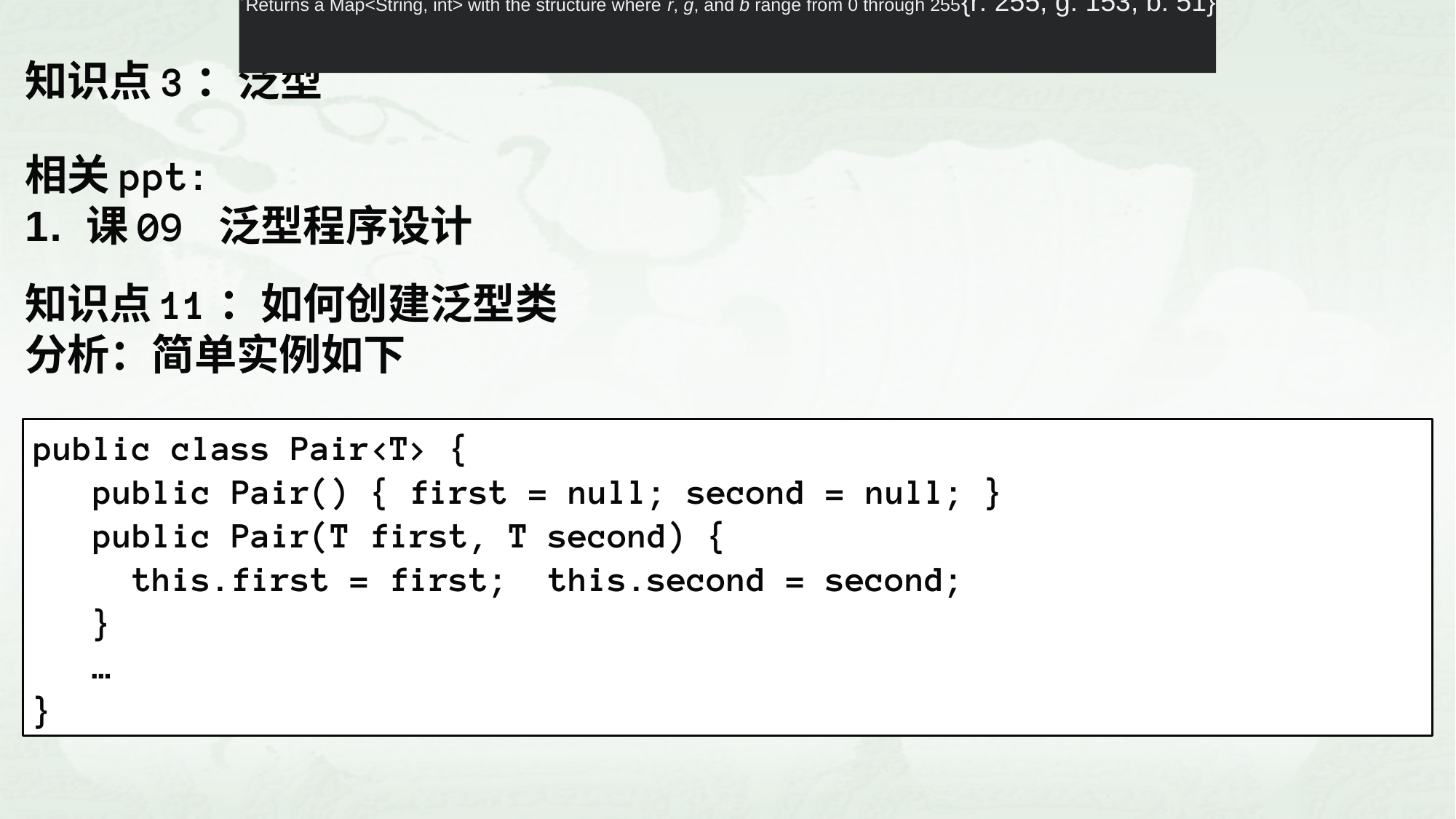

Returns a Map<String, int> with the structure where r, g, and b range from 0 through 255{r: 255, g: 153, b: 51}

知识点3：泛型
相关ppt:
课09 泛型程序设计
知识点11：如何创建泛型类
分析：简单实例如下
public class Pair<T> {
   public Pair() { first = null; second = null; }
   public Pair(T first, T second) {
     this.first = first;  this.second = second;
   }
   …
}